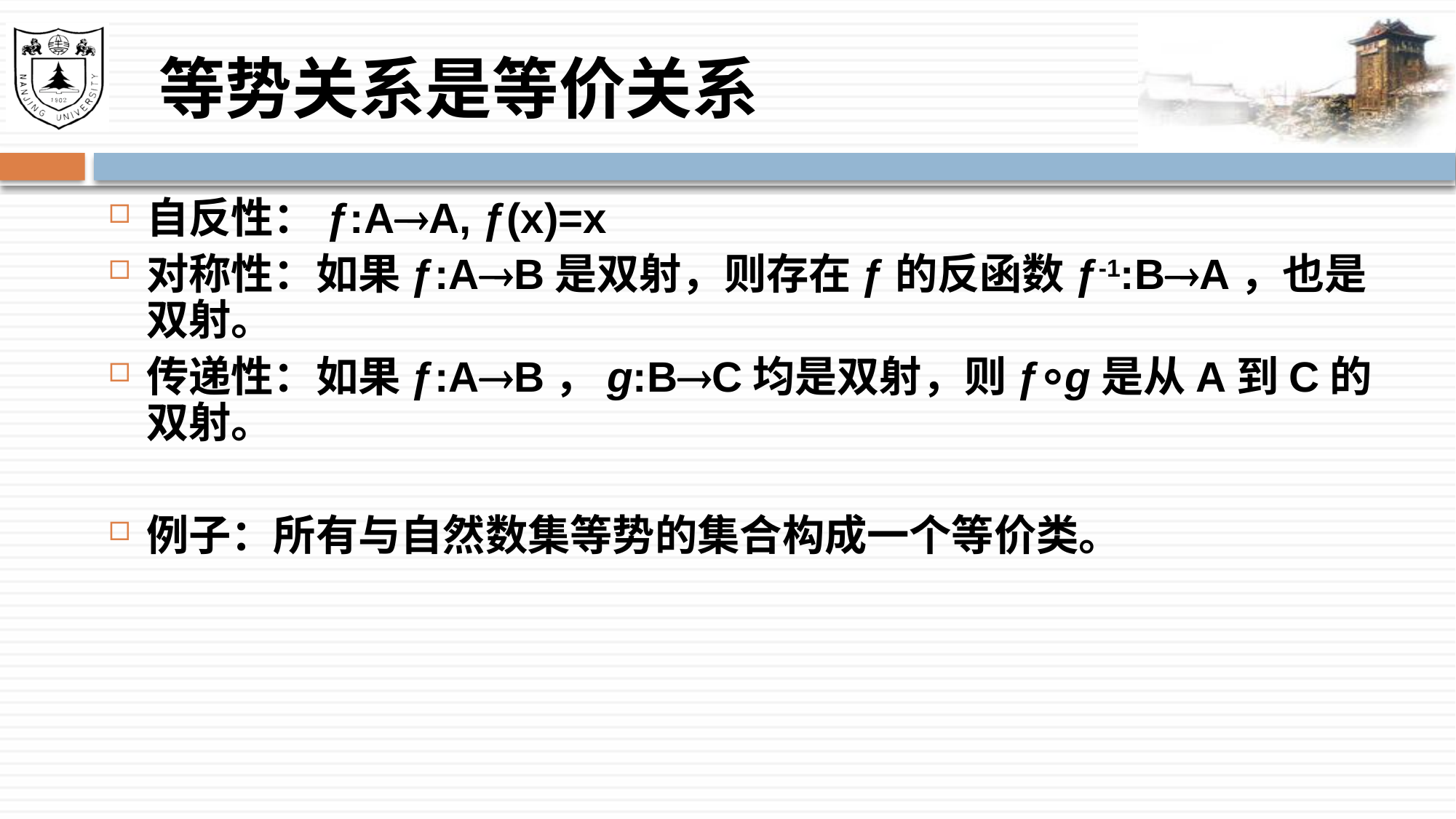

# 等势关系是等价关系
自反性：ƒ:A→A, ƒ(x)=x
对称性：如果ƒ:A→B是双射，则存在ƒ的反函数ƒ-1:B→A，也是双射。
传递性：如果ƒ:A→B，g:B→C均是双射，则ƒ⸰g是从A到C的双射。

例子：所有与自然数集等势的集合构成一个等价类。